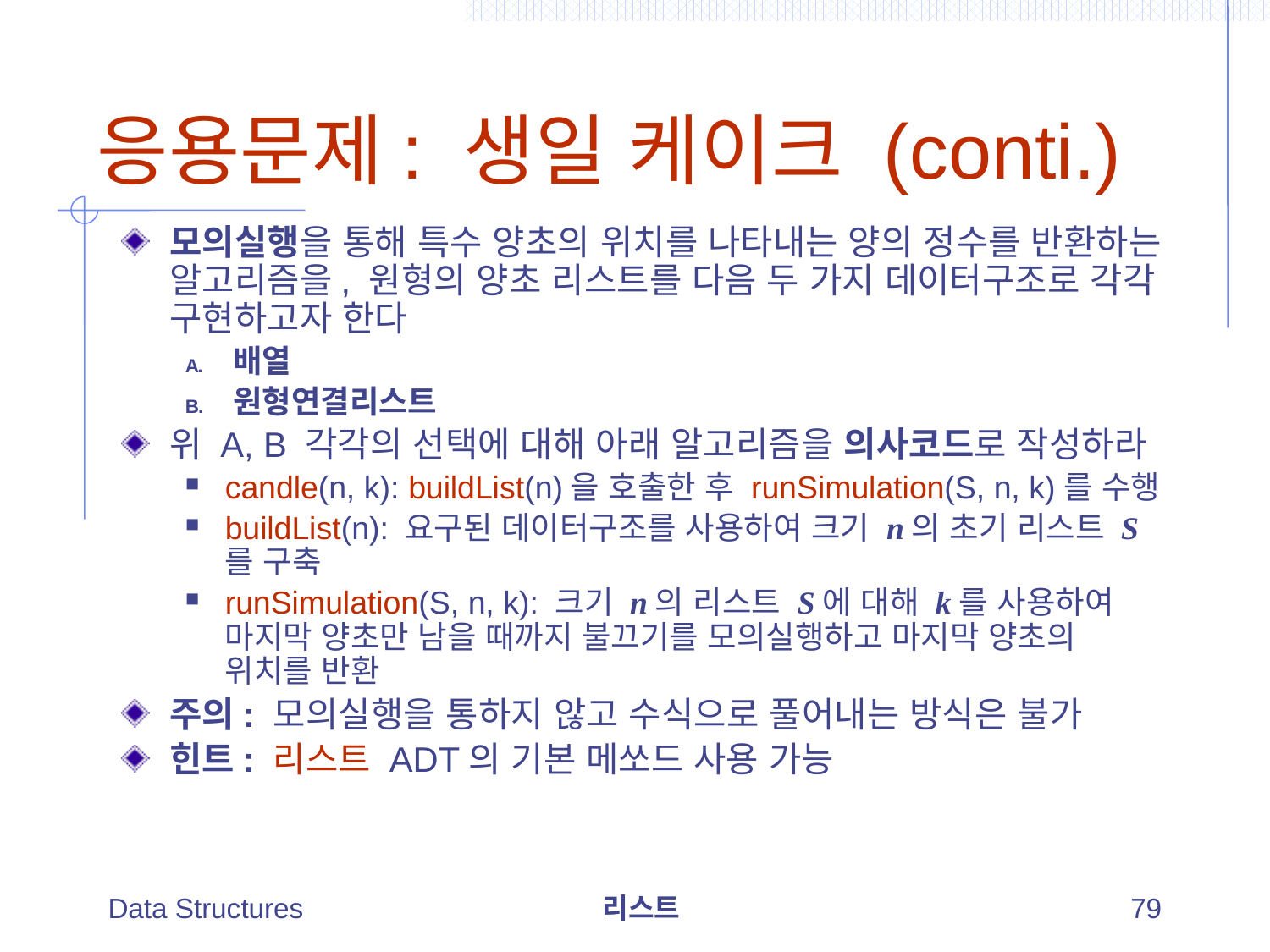

# 응용문제: 생일 케이크 (conti.)
모의실행을 통해 특수 양초의 위치를 나타내는 양의 정수를 반환하는 알고리즘을, 원형의 양초 리스트를 다음 두 가지 데이터구조로 각각 구현하고자 한다
배열
원형연결리스트
위 A, B 각각의 선택에 대해 아래 알고리즘을 의사코드로 작성하라
candle(n, k): buildList(n)을 호출한 후 runSimulation(S, n, k)를 수행
buildList(n): 요구된 데이터구조를 사용하여 크기 n의 초기 리스트 S를 구축
runSimulation(S, n, k): 크기 n의 리스트 S에 대해 k를 사용하여 마지막 양초만 남을 때까지 불끄기를 모의실행하고 마지막 양초의 위치를 반환
주의: 모의실행을 통하지 않고 수식으로 풀어내는 방식은 불가
힌트: 리스트 ADT의 기본 메쏘드 사용 가능
Data Structures
리스트
79